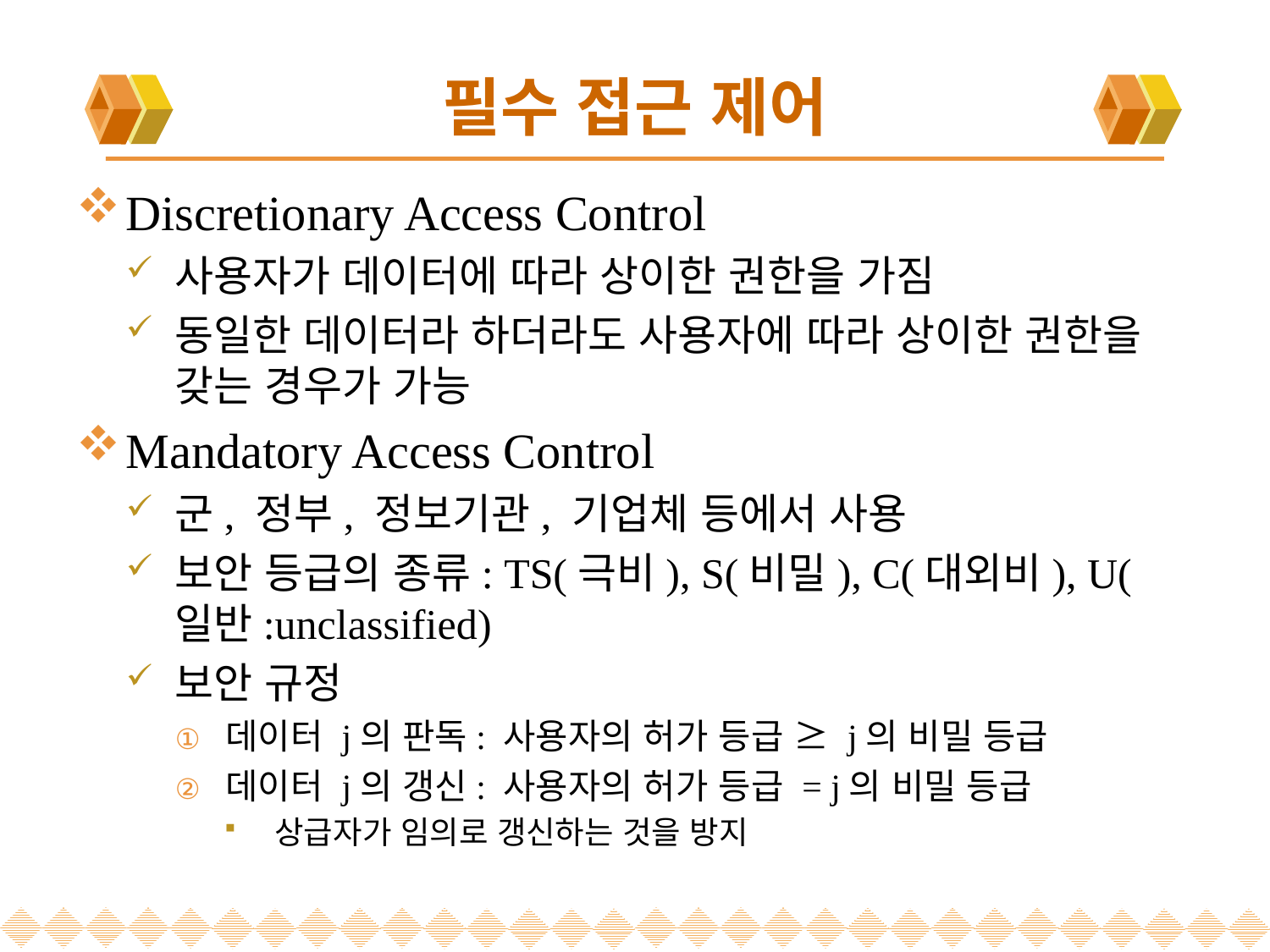

# 필수 접근 제어
Discretionary Access Control
사용자가 데이터에 따라 상이한 권한을 가짐
동일한 데이터라 하더라도 사용자에 따라 상이한 권한을 갖는 경우가 가능
Mandatory Access Control
군, 정부, 정보기관, 기업체 등에서 사용
보안 등급의 종류: TS(극비), S(비밀), C(대외비), U(일반:unclassified)
보안 규정
데이터 j의 판독: 사용자의 허가 등급 ≥ j의 비밀 등급
데이터 j의 갱신: 사용자의 허가 등급 = j의 비밀 등급
상급자가 임의로 갱신하는 것을 방지